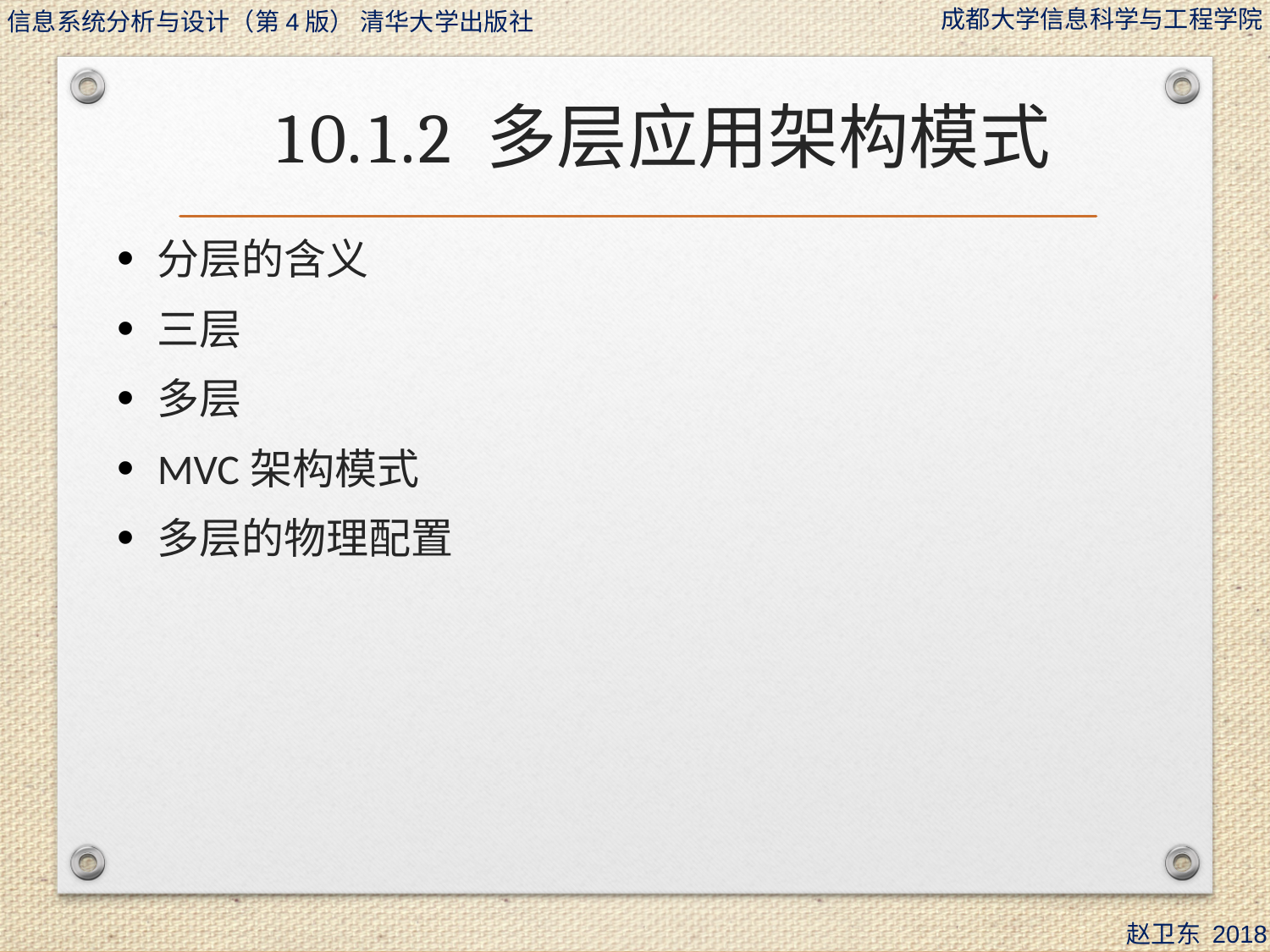

# 10.1.2 多层应用架构模式
分层的含义
三层
多层
MVC架构模式
多层的物理配置